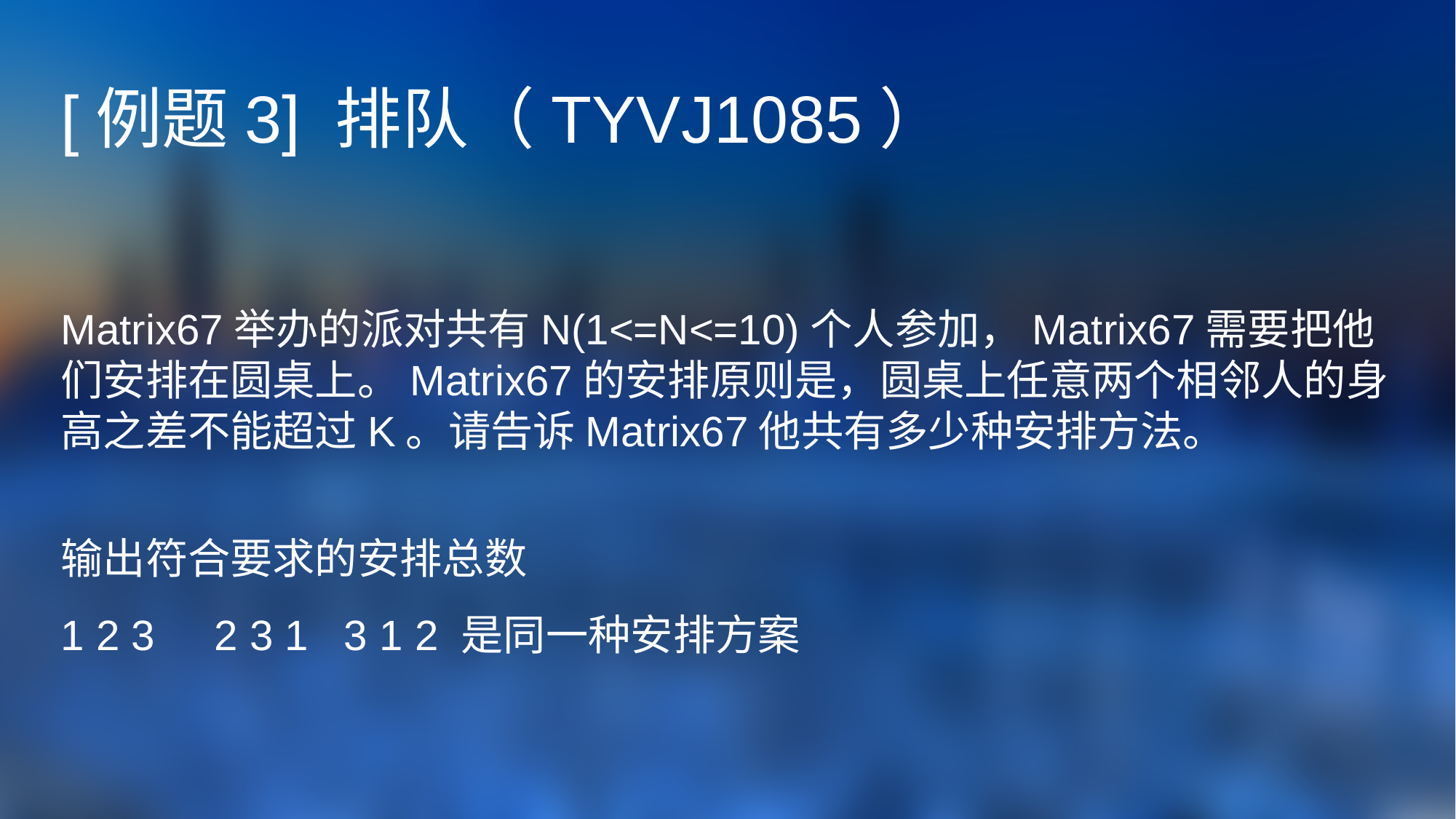

[例题3] 排队（TYVJ1085）
Matrix67举办的派对共有N(1<=N<=10)个人参加，Matrix67需要把他们安排在圆桌上。Matrix67的安排原则是，圆桌上任意两个相邻人的身高之差不能超过K。请告诉Matrix67他共有多少种安排方法。

输出符合要求的安排总数
1 2 3     2 3 1   3 1 2 是同一种安排方案